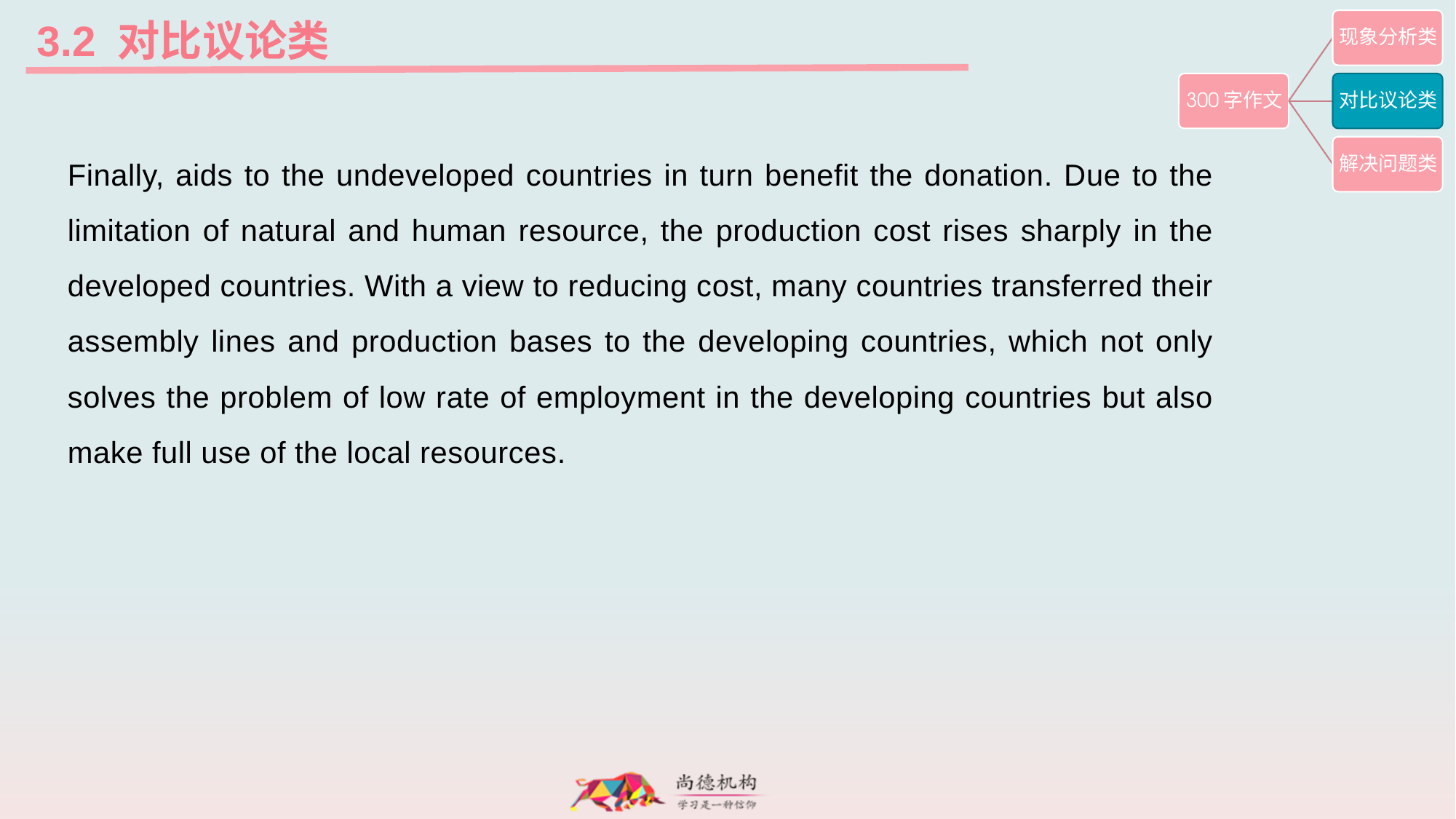

3.2 对比议论类
300字作文

现象分析类

对比议论类

解决问题类
Finally, aids to the undeveloped countries in turn benefit the donation. Due to the limitation of natural and human resource, the production cost rises sharply in the developed countries. With a view to reducing cost, many countries transferred their assembly lines and production bases to the developing countries, which not only solves the problem of low rate of employment in the developing countries but also make full use of the local resources.